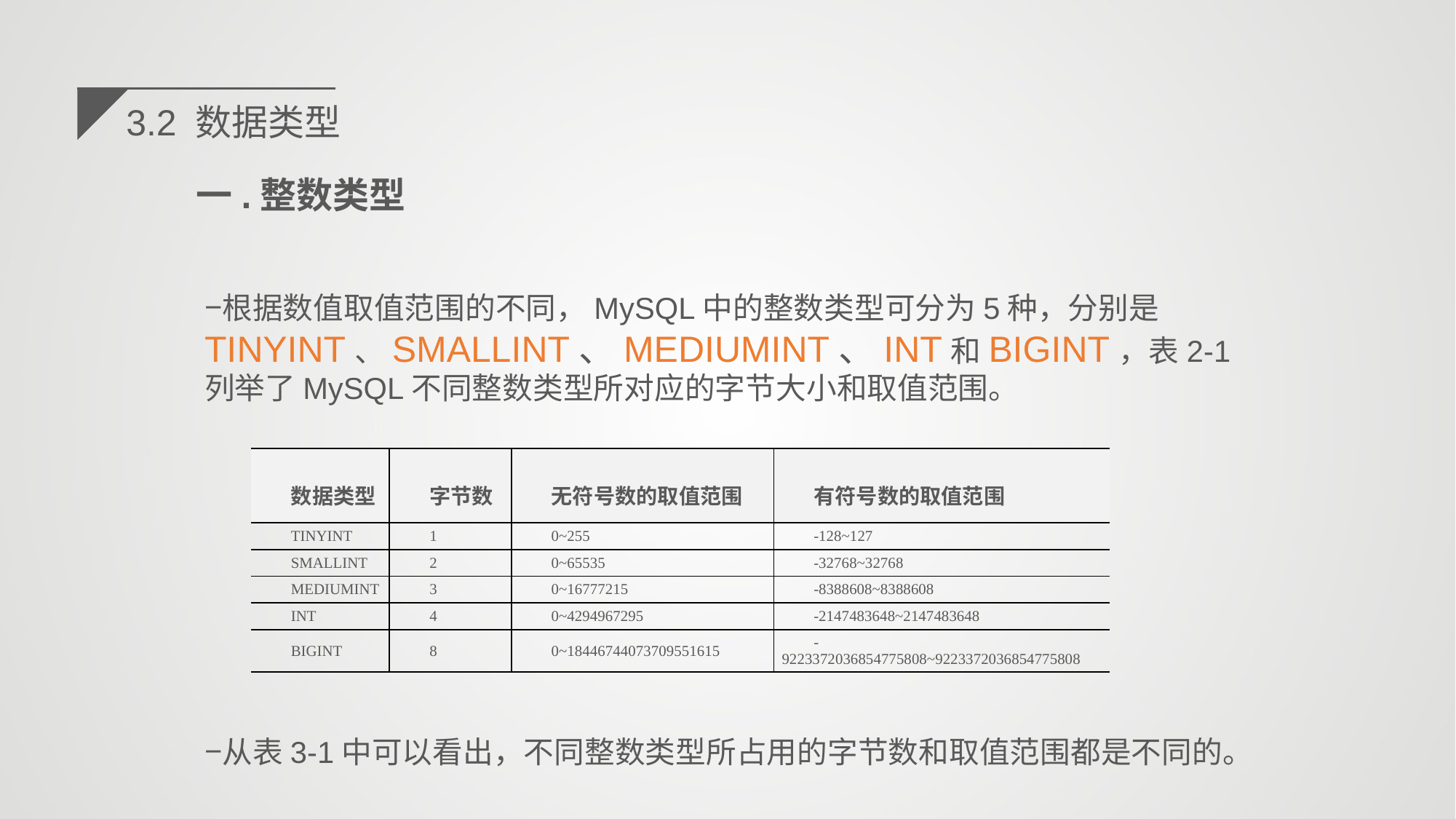

3.2 数据类型

一.整数类型

根据数值取值范围的不同，MySQL中的整数类型可分为5种，分别是TINYINT、SMALLINT、MEDIUMINT、INT和BIGINT，表2-1列举了MySQL不同整数类型所对应的字节大小和取值范围。

从表3-1中可以看出，不同整数类型所占用的字节数和取值范围都是不同的。
| 数据类型 | 字节数 | 无符号数的取值范围 | 有符号数的取值范围 |
| --- | --- | --- | --- |
| TINYINT | 1 | 0~255 | -128~127 |
| SMALLINT | 2 | 0~65535 | -32768~32768 |
| MEDIUMINT | 3 | 0~16777215 | -8388608~8388608 |
| INT | 4 | 0~4294967295 | -2147483648~2147483648 |
| BIGINT | 8 | 0~18446744073709551615 | -9223372036854775808~9223372036854775808 |